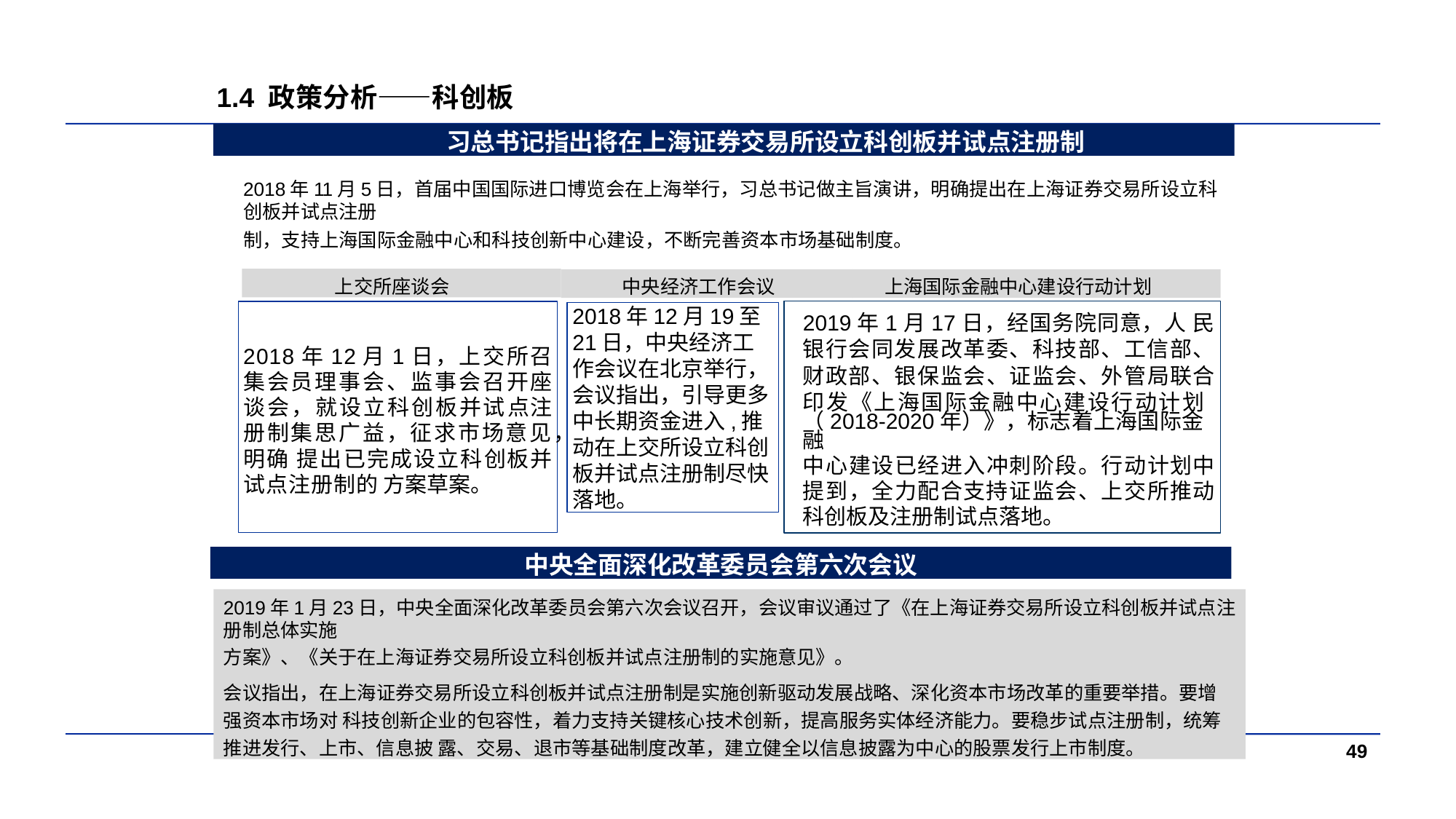

# 1.4 政策分析——科创板
习总书记指出将在上海证券交易所设立科创板并试点注册制
2018年11月5日，首届中国国际进口博览会在上海举行，习总书记做主旨演讲，明确提出在上海证券交易所设立科创板并试点注册
制，支持上海国际金融中心和科技创新中心建设，不断完善资本市场基础制度。
上交所座谈会
中央经济工作会议
上海国际金融中心建设行动计划

2018年12月19至21日，中央经济工作会议在北京举行，会议指出，引导更多中长期资金进入,推动在上交所设立科创板并试点注册制尽快落地。
2019年1月17日，经国务院同意，人 民 银行会同发展改革委、科技部、工信部、 财政部、银保监会、证监会、外管局联合 印发《上海国际金融中心建设行动计划
（2018-2020年）》，标志着上海国际金融
中心建设已经进入冲刺阶段。行动计划中 提到，全力配合支持证监会、上交所推动 科创板及注册制试点落地。
2018年12月1日，上交所召集会员理事会、监事会召开座谈会，就设立科创板并试点注册制集思广益，征求市场意见，明确 提出已完成设立科创板并试点注册制的 方案草案。
中央全面深化改革委员会第六次会议
2019年1月23日，中央全面深化改革委员会第六次会议召开，会议审议通过了《在上海证券交易所设立科创板并试点注册制总体实施
方案》、《关于在上海证券交易所设立科创板并试点注册制的实施意见》。
会议指出，在上海证券交易所设立科创板并试点注册制是实施创新驱动发展战略、深化资本市场改革的重要举措。要增强资本市场对 科技创新企业的包容性，着力支持关键核心技术创新，提高服务实体经济能力。要稳步试点注册制，统筹推进发行、上市、信息披 露、交易、退市等基础制度改革，建立健全以信息披露为中心的股票发行上市制度。